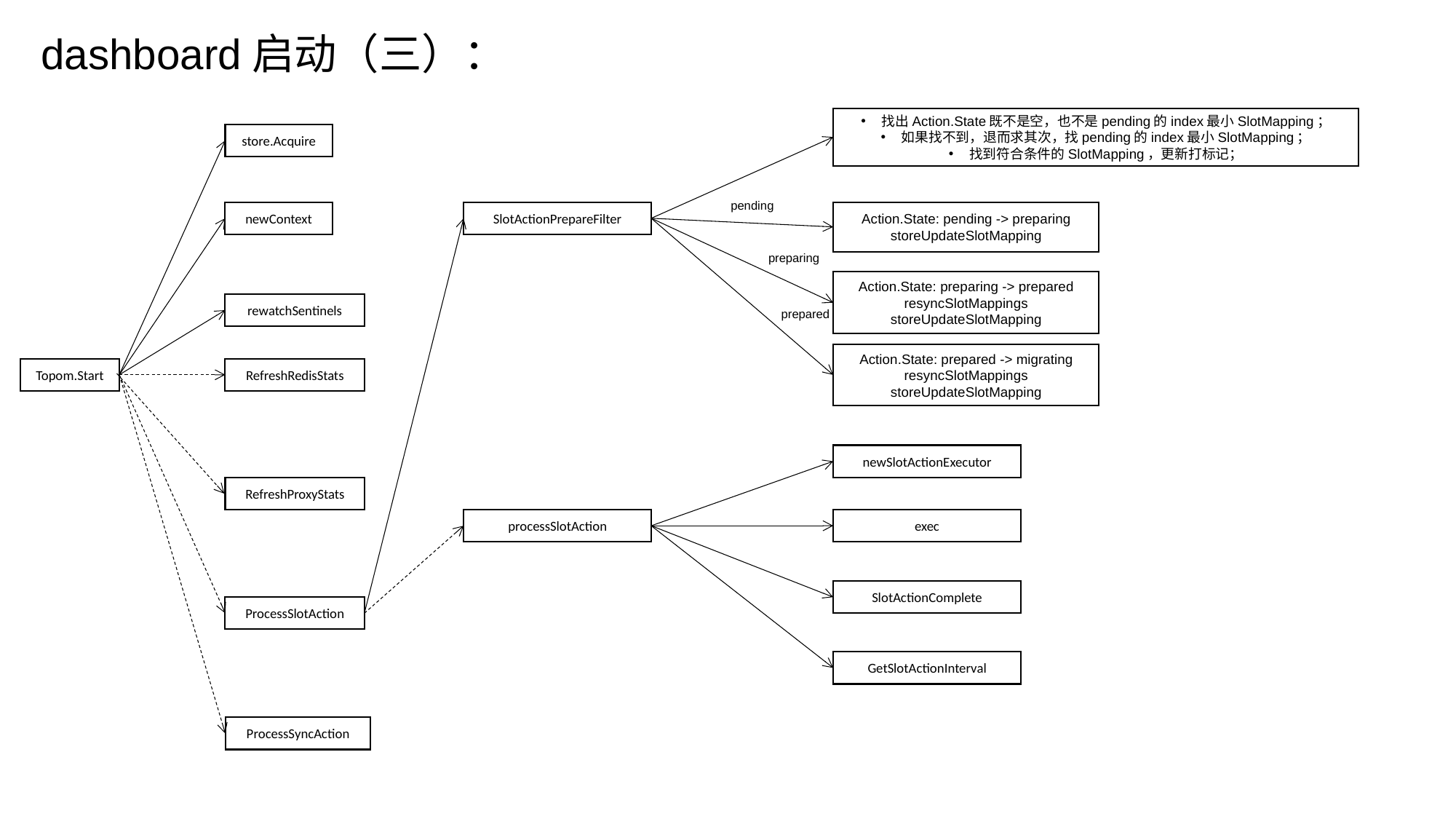

dashboard启动（三）：
找出Action.State既不是空，也不是pending的index最小SlotMapping；
如果找不到，退而求其次，找pending的index最小SlotMapping；
找到符合条件的SlotMapping，更新打标记；
store.Acquire
pending
newContext
SlotActionPrepareFilter
Action.State: pending -> preparing
storeUpdateSlotMapping
preparing
Action.State: preparing -> prepared
resyncSlotMappings
storeUpdateSlotMapping
rewatchSentinels
prepared
Action.State: prepared -> migrating
resyncSlotMappings
storeUpdateSlotMapping
Topom.Start
RefreshRedisStats
newSlotActionExecutor
RefreshProxyStats
processSlotAction
exec
SlotActionComplete
ProcessSlotAction
GetSlotActionInterval
ProcessSyncAction